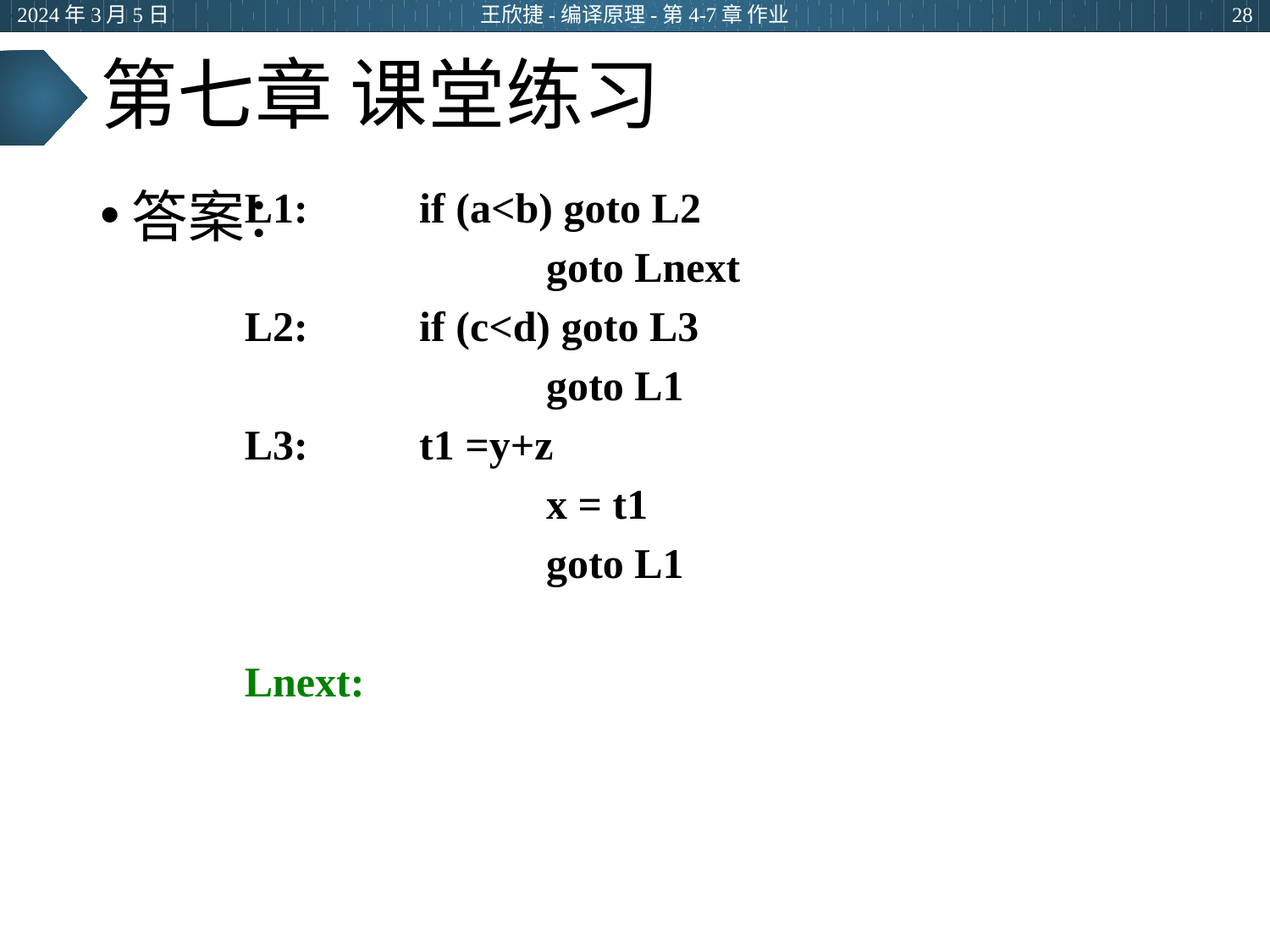

2024年3月5日
王欣捷-编译原理-第4-7章 作业
28
# 第七章 课堂练习
答案：

L1: 	if (a<b) goto L2
			goto Lnext
L2:     	if (c<d) goto L3
			goto L1
L3:   	t1 =y+z
			x = t1
			goto L1

Lnext: